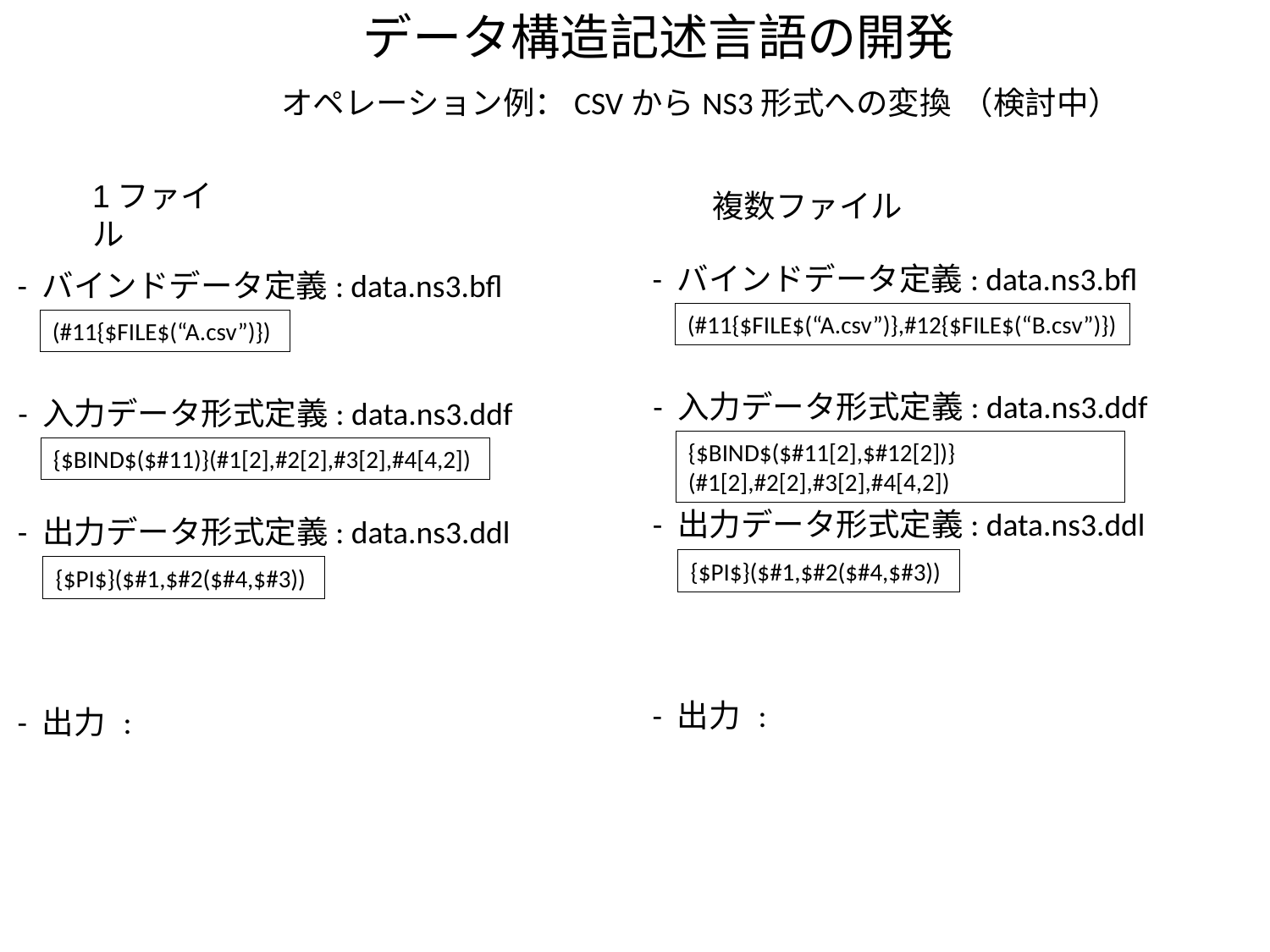

データ構造記述言語の開発
オペレーション例：CSVからNS3形式への変換 （検討中）
1ファイル
複数ファイル
- バインドデータ定義: data.ns3.bfl
- バインドデータ定義: data.ns3.bfl
(#11{$FILE$(“A.csv”)},#12{$FILE$(“B.csv”)})
(#11{$FILE$(“A.csv”)})
- 入力データ形式定義: data.ns3.ddf
- 入力データ形式定義: data.ns3.ddf
{$BIND$($#11[2],$#12[2])}(#1[2],#2[2],#3[2],#4[4,2])
{$BIND$($#11)}(#1[2],#2[2],#3[2],#4[4,2])
- 出力データ形式定義: data.ns3.ddl
- 出力データ形式定義: data.ns3.ddl
{$PI$}($#1,$#2($#4,$#3))
{$PI$}($#1,$#2($#4,$#3))
- 出力 :
- 出力 :